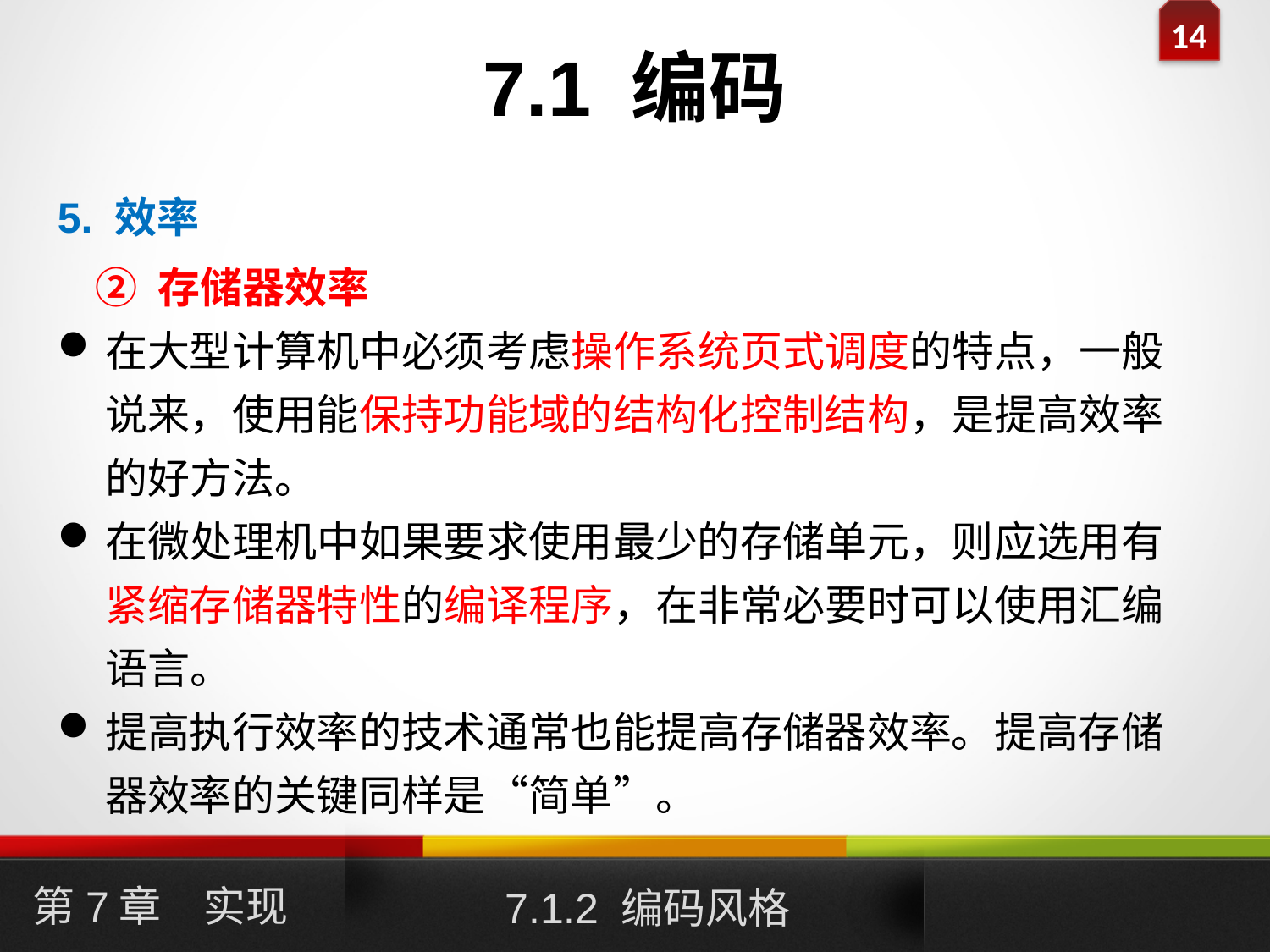

# 7.1 编码
5. 效率
    ② 存储器效率
在大型计算机中必须考虑操作系统页式调度的特点，一般说来，使用能保持功能域的结构化控制结构，是提高效率的好方法。
在微处理机中如果要求使用最少的存储单元，则应选用有紧缩存储器特性的编译程序，在非常必要时可以使用汇编语言。
提高执行效率的技术通常也能提高存储器效率。提高存储器效率的关键同样是“简单”。
第7章　实现
7.1.2 编码风格